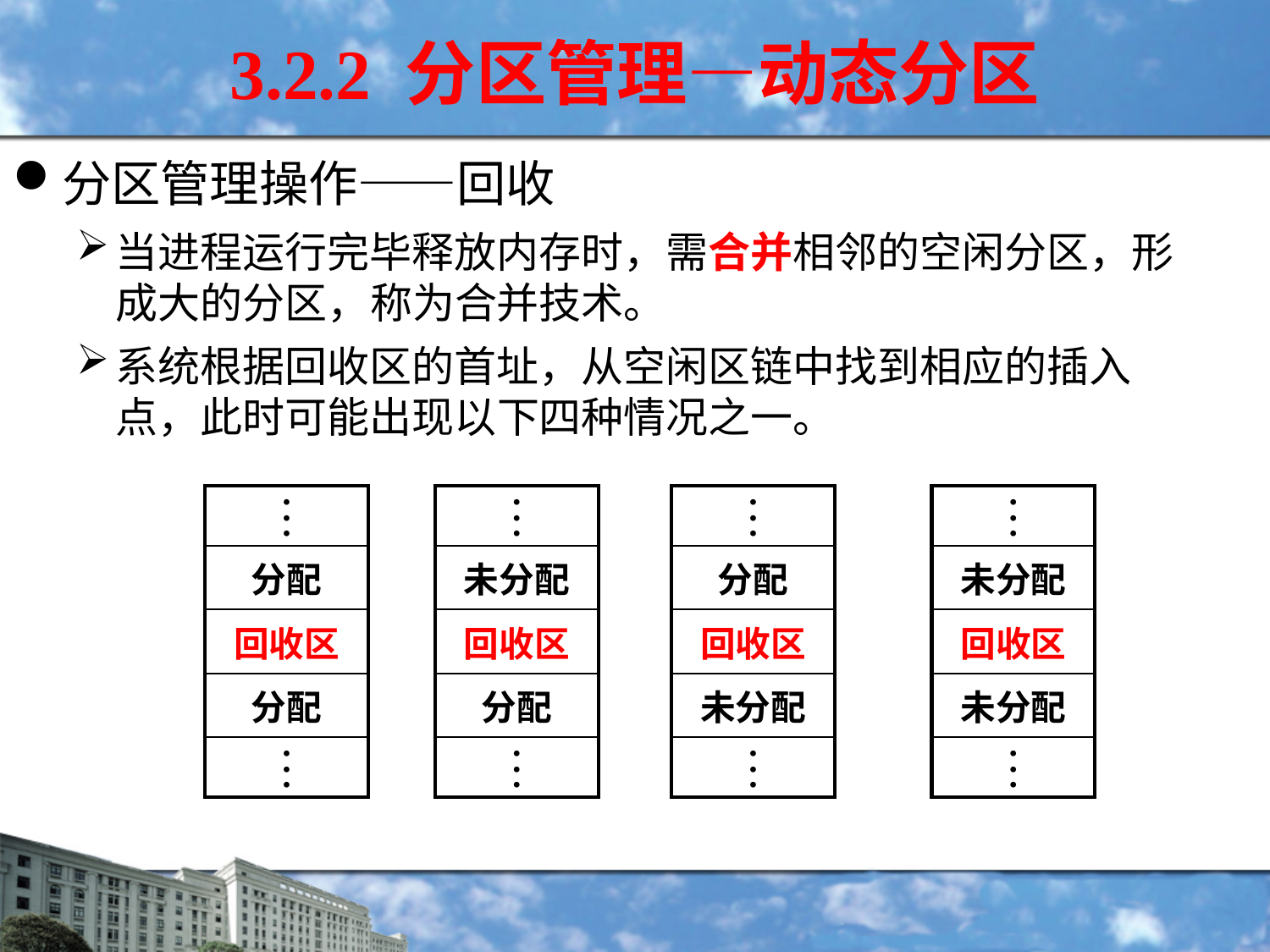

3.2.2 分区管理—动态分区
分区管理操作——回收
当进程运行完毕释放内存时，需合并相邻的空闲分区，形成大的分区，称为合并技术。
系统根据回收区的首址，从空闲区链中找到相应的插入点，此时可能出现以下四种情况之一。
| . . . |
| --- |
| 分配 |
| 回收区 |
| 分配 |
| . . . |
| . . . |
| --- |
| 未分配 |
| 回收区 |
| 分配 |
| . . . |
| . . . |
| --- |
| 分配 |
| 回收区 |
| 未分配 |
| . . . |
| . . . |
| --- |
| 未分配 |
| 回收区 |
| 未分配 |
| . . . |